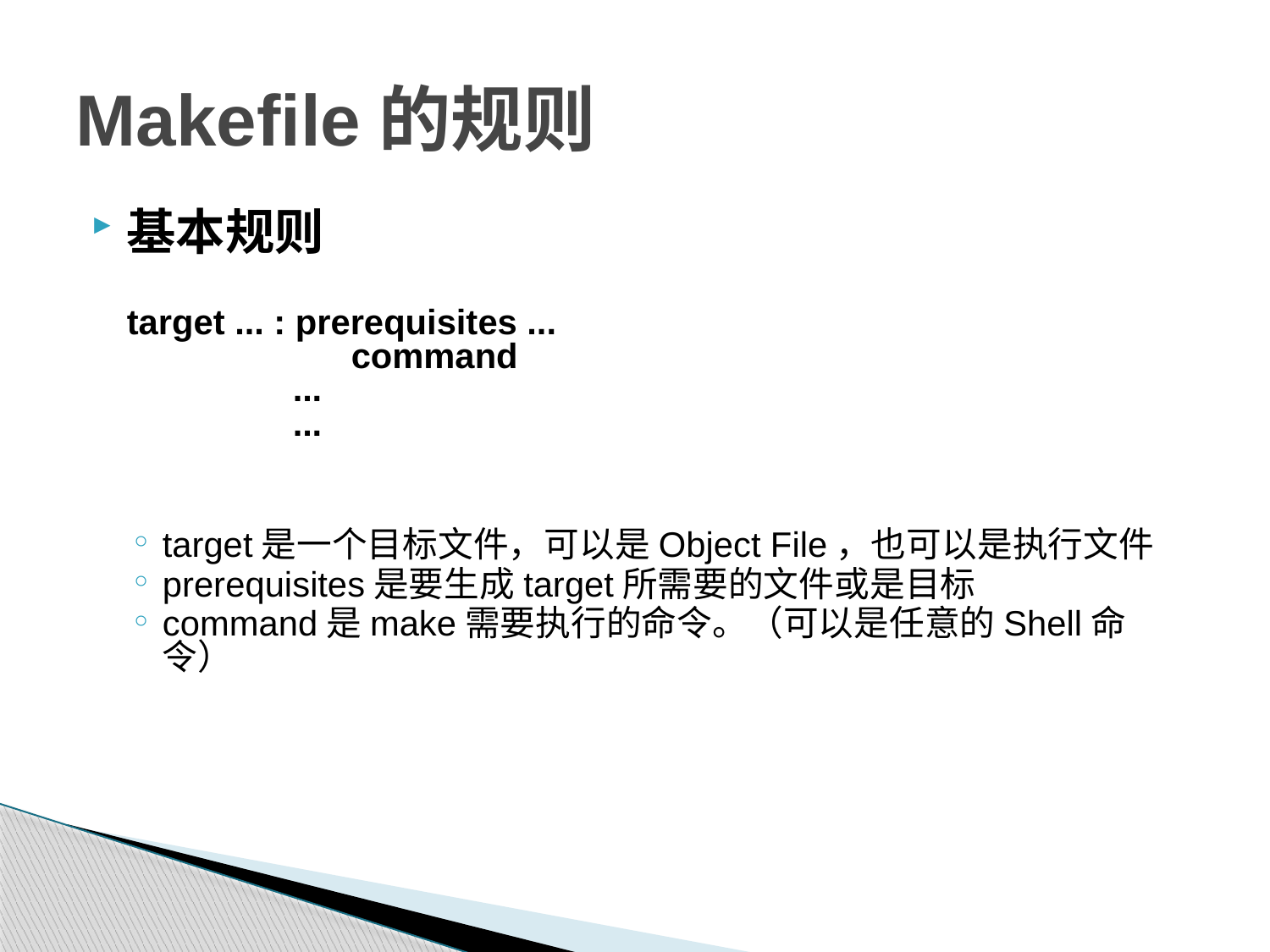

# Makefile的规则
基本规则

	target ... : prerequisites ...
	          command
	    ...
	    ...

target是一个目标文件，可以是Object File，也可以是执行文件
prerequisites是要生成target所需要的文件或是目标
command是make需要执行的命令。（可以是任意的Shell命令）